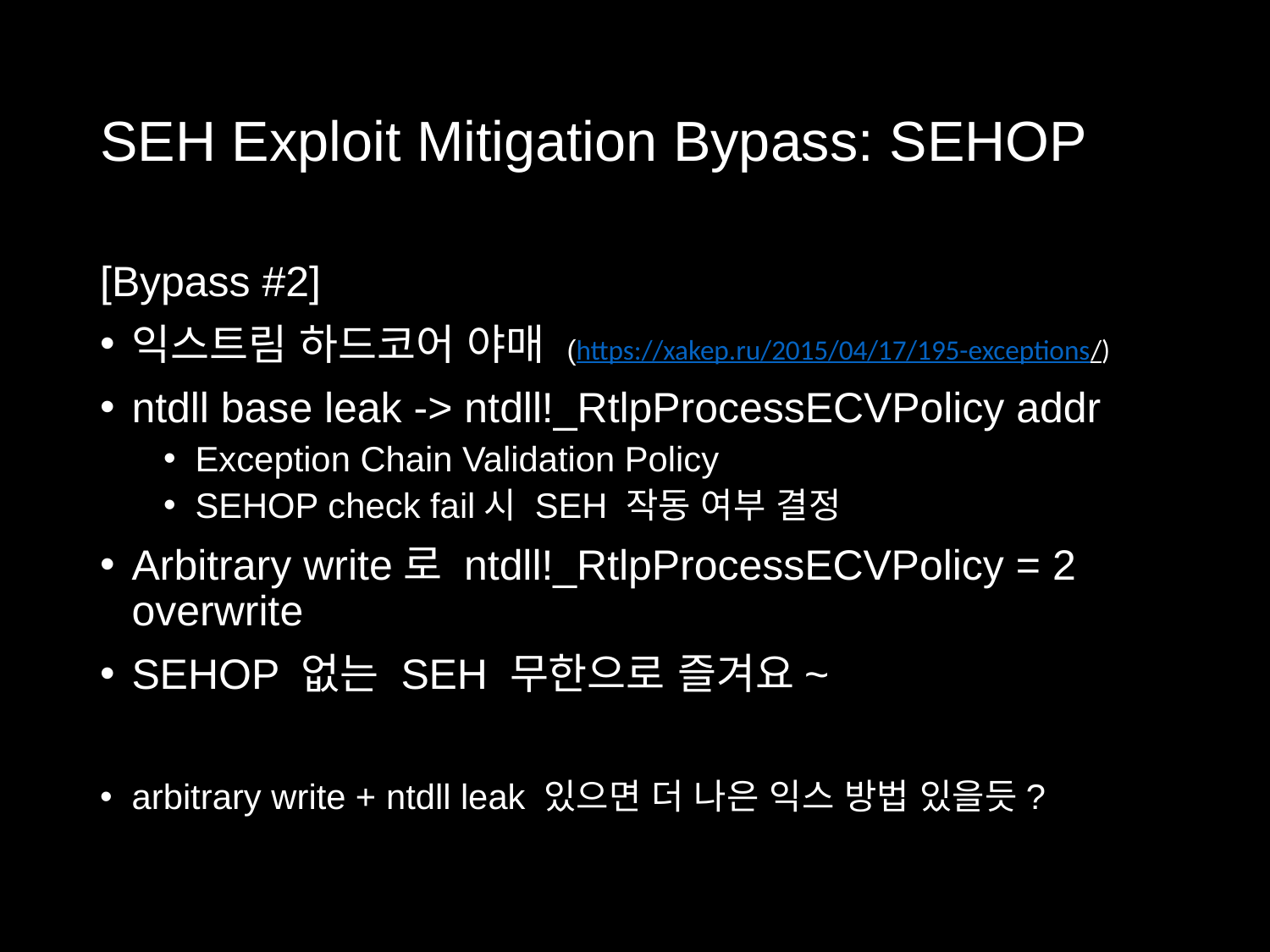

# SEH Exploit Mitigation Bypass: SEHOP
[Bypass #2]
익스트림 하드코어 야매 (https://xakep.ru/2015/04/17/195-exceptions/)
ntdll base leak -> ntdll!_RtlpProcessECVPolicy addr
Exception Chain Validation Policy
SEHOP check fail시 SEH 작동 여부 결정
Arbitrary write로 ntdll!_RtlpProcessECVPolicy = 2 overwrite
SEHOP 없는 SEH 무한으로 즐겨요~

arbitrary write + ntdll leak 있으면 더 나은 익스 방법 있을듯?